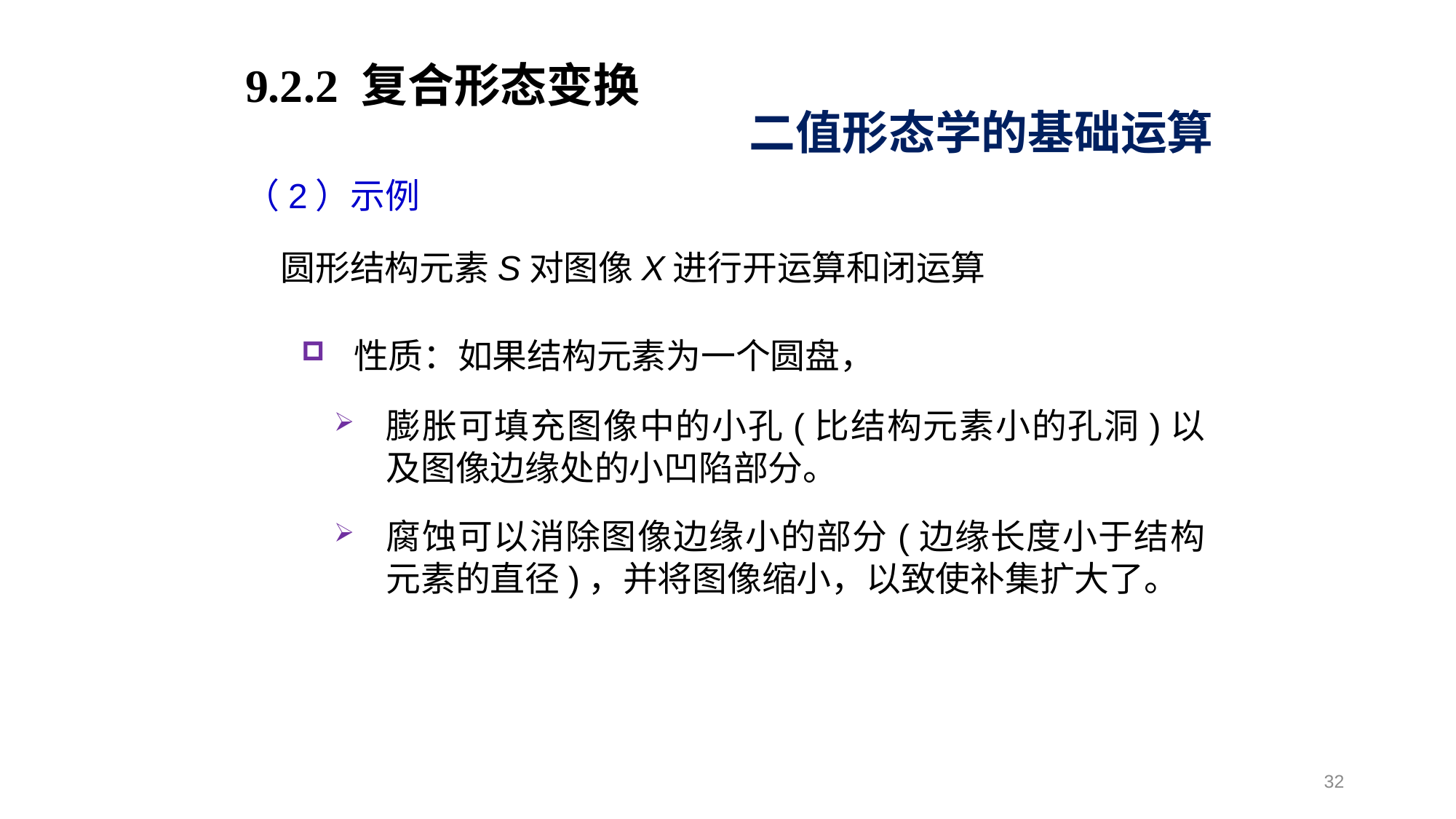

9.2.2 复合形态变换
二值形态学的基础运算
（2）示例
圆形结构元素S对图像X进行开运算和闭运算
性质：如果结构元素为一个圆盘，
膨胀可填充图像中的小孔(比结构元素小的孔洞)以及图像边缘处的小凹陷部分。
腐蚀可以消除图像边缘小的部分(边缘长度小于结构元素的直径)，并将图像缩小，以致使补集扩大了。
32